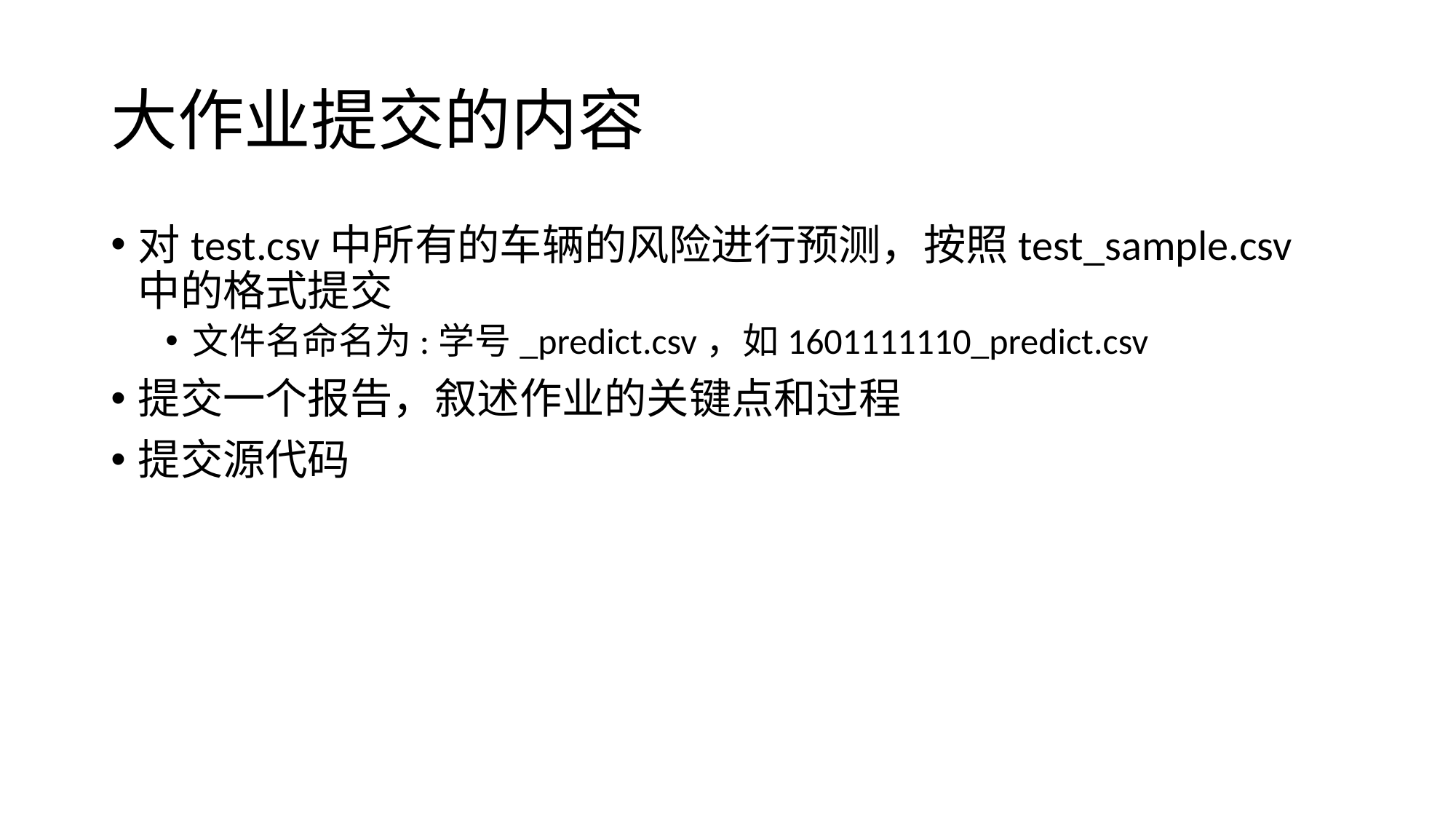

# 大作业提交的内容
对test.csv中所有的车辆的风险进行预测，按照test_sample.csv中的格式提交
文件名命名为:学号_predict.csv，如1601111110_predict.csv
提交一个报告，叙述作业的关键点和过程
提交源代码